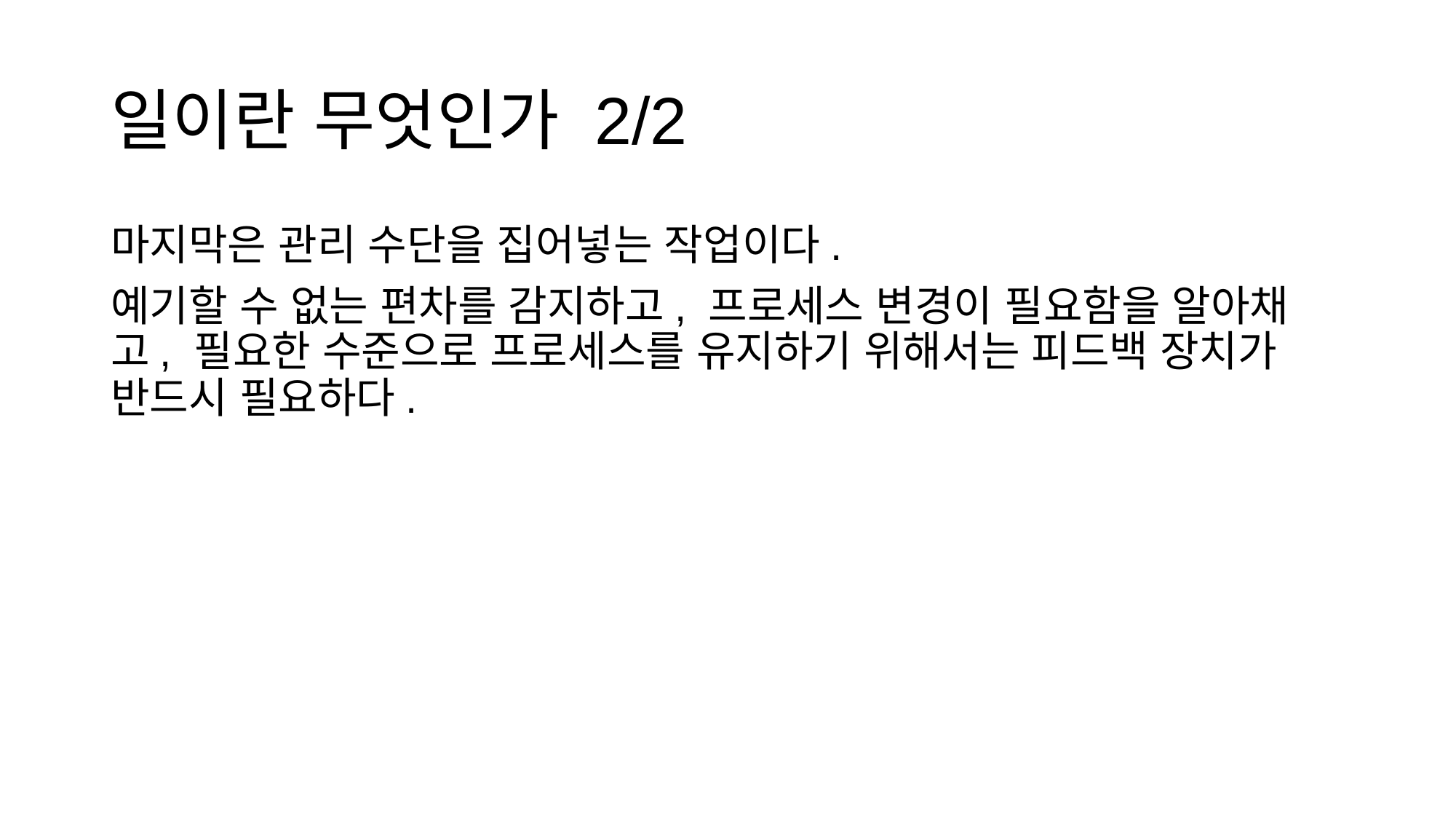

# 일이란 무엇인가 2/2
마지막은 관리 수단을 집어넣는 작업이다.
예기할 수 없는 편차를 감지하고, 프로세스 변경이 필요함을 알아채고, 필요한 수준으로 프로세스를 유지하기 위해서는 피드백 장치가 반드시 필요하다.